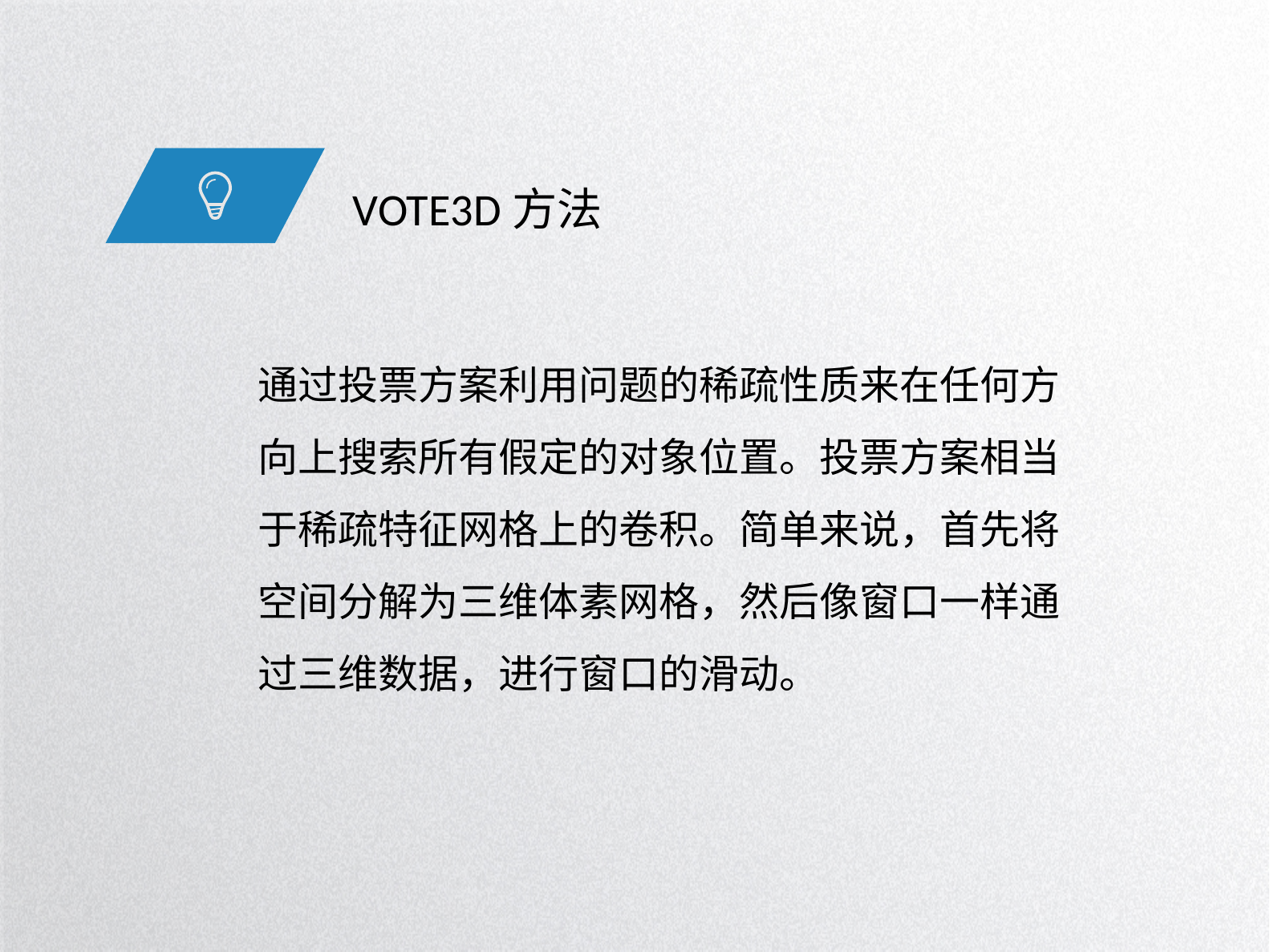

VOTE3D方法
#
通过投票方案利用问题的稀疏性质来在任何方向上搜索所有假定的对象位置。投票方案相当于稀疏特征网格上的卷积。简单来说，首先将空间分解为三维体素网格，然后像窗口一样通过三维数据，进行窗口的滑动。